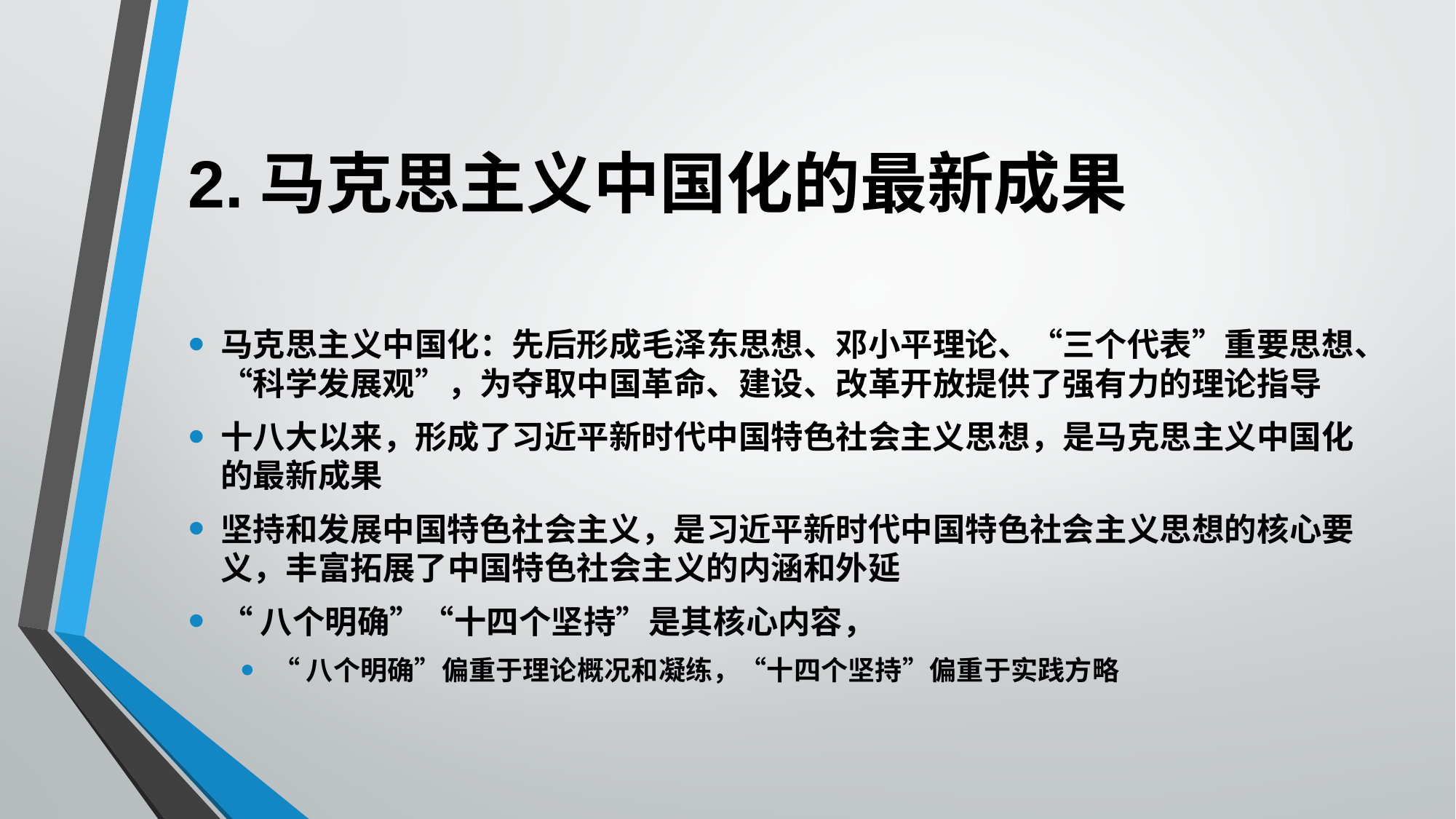

# 2.马克思主义中国化的最新成果
马克思主义中国化：先后形成毛泽东思想、邓小平理论、“三个代表”重要思想、“科学发展观”，为夺取中国革命、建设、改革开放提供了强有力的理论指导
十八大以来，形成了习近平新时代中国特色社会主义思想，是马克思主义中国化的最新成果
坚持和发展中国特色社会主义，是习近平新时代中国特色社会主义思想的核心要义，丰富拓展了中国特色社会主义的内涵和外延
“八个明确”“十四个坚持”是其核心内容，
“八个明确”偏重于理论概况和凝练，“十四个坚持”偏重于实践方略